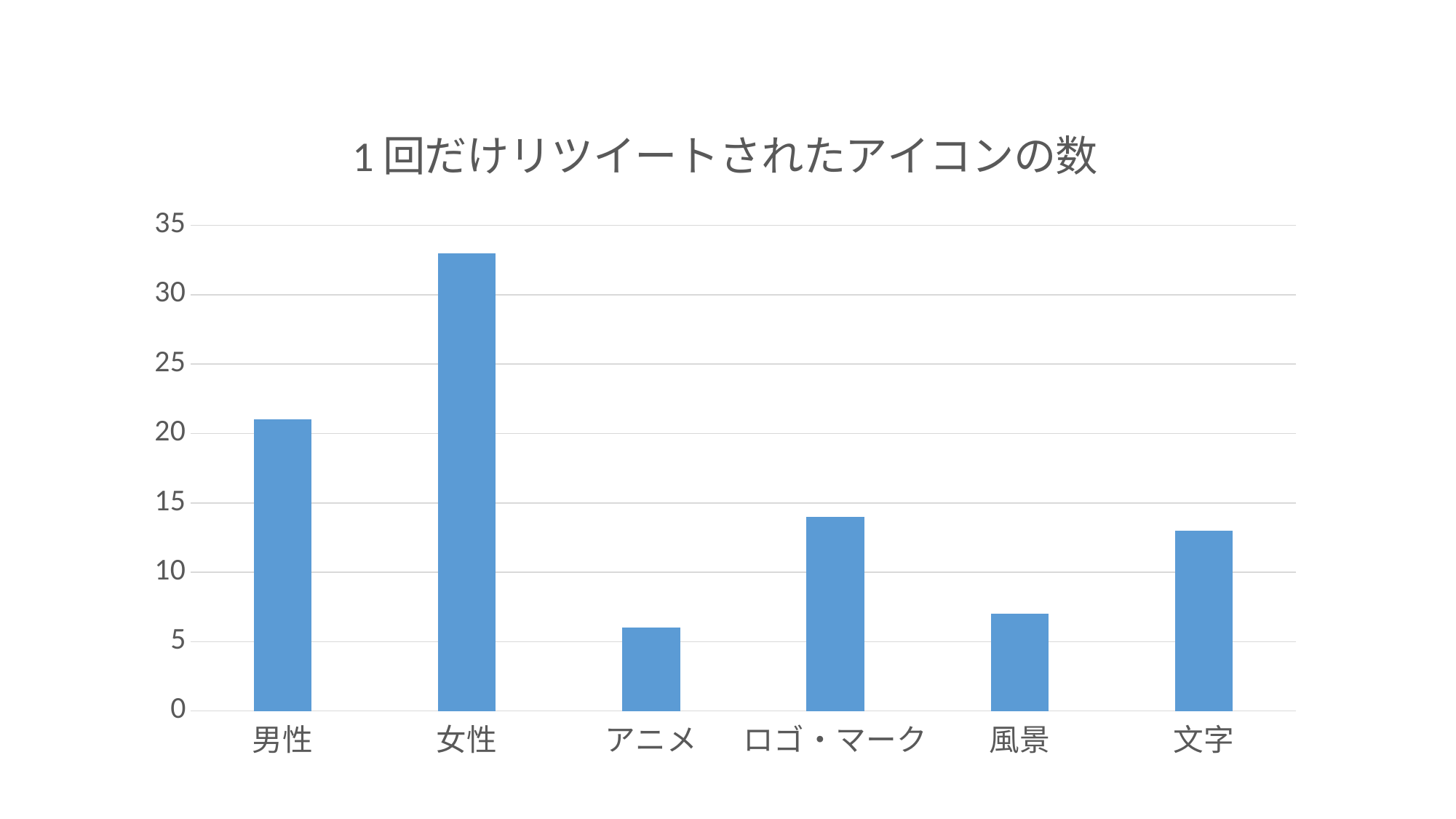

### Chart: 1回だけリツイートされたアイコンの数

| Category |  |
|---|---|
| 男性 | 21.0 |
| 女性 | 33.0 |
| アニメ | 6.0 |
| ロゴ・マーク | 14.0 |
| 風景 | 7.0 |
| 文字 | 13.0 |